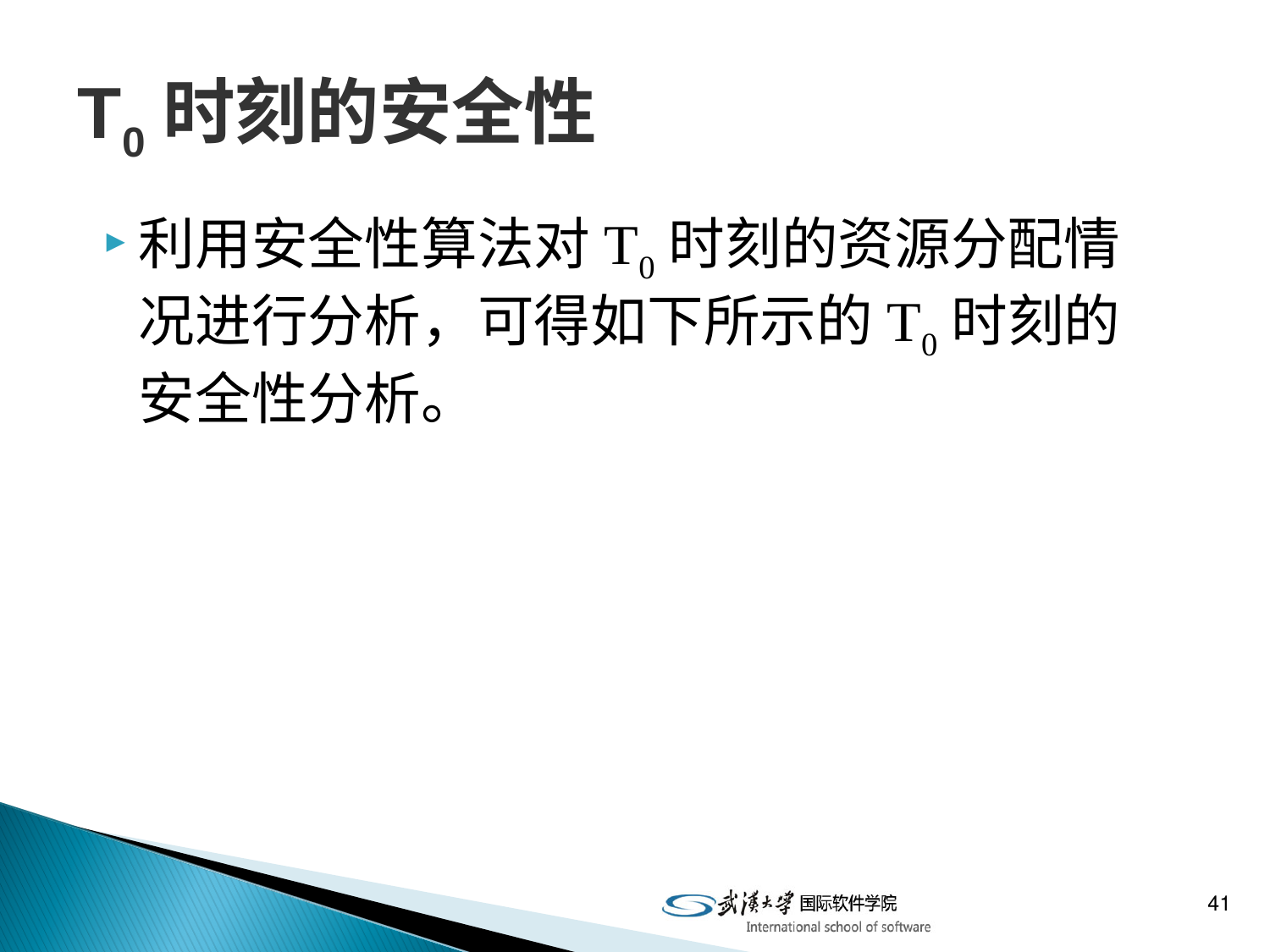

# T0时刻的安全性
利用安全性算法对T0时刻的资源分配情况进行分析，可得如下所示的T0时刻的安全性分析。